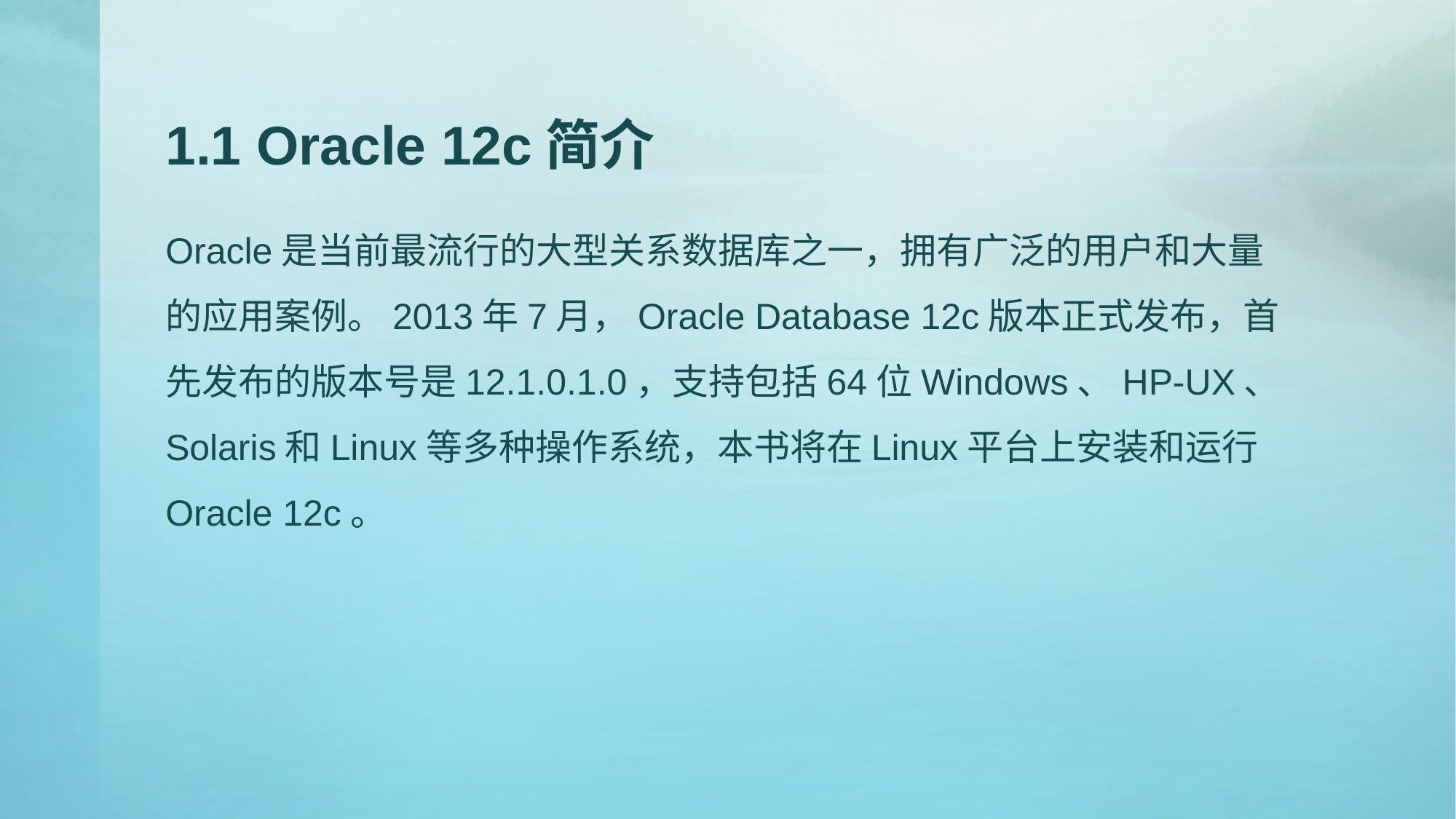

# 1.1 Oracle 12c简介
Oracle是当前最流行的大型关系数据库之一，拥有广泛的用户和大量的应用案例。2013年7月，Oracle Database 12c版本正式发布，首先发布的版本号是12.1.0.1.0，支持包括64位Windows、HP-UX、Solaris和Linux等多种操作系统，本书将在Linux平台上安装和运行Oracle 12c。